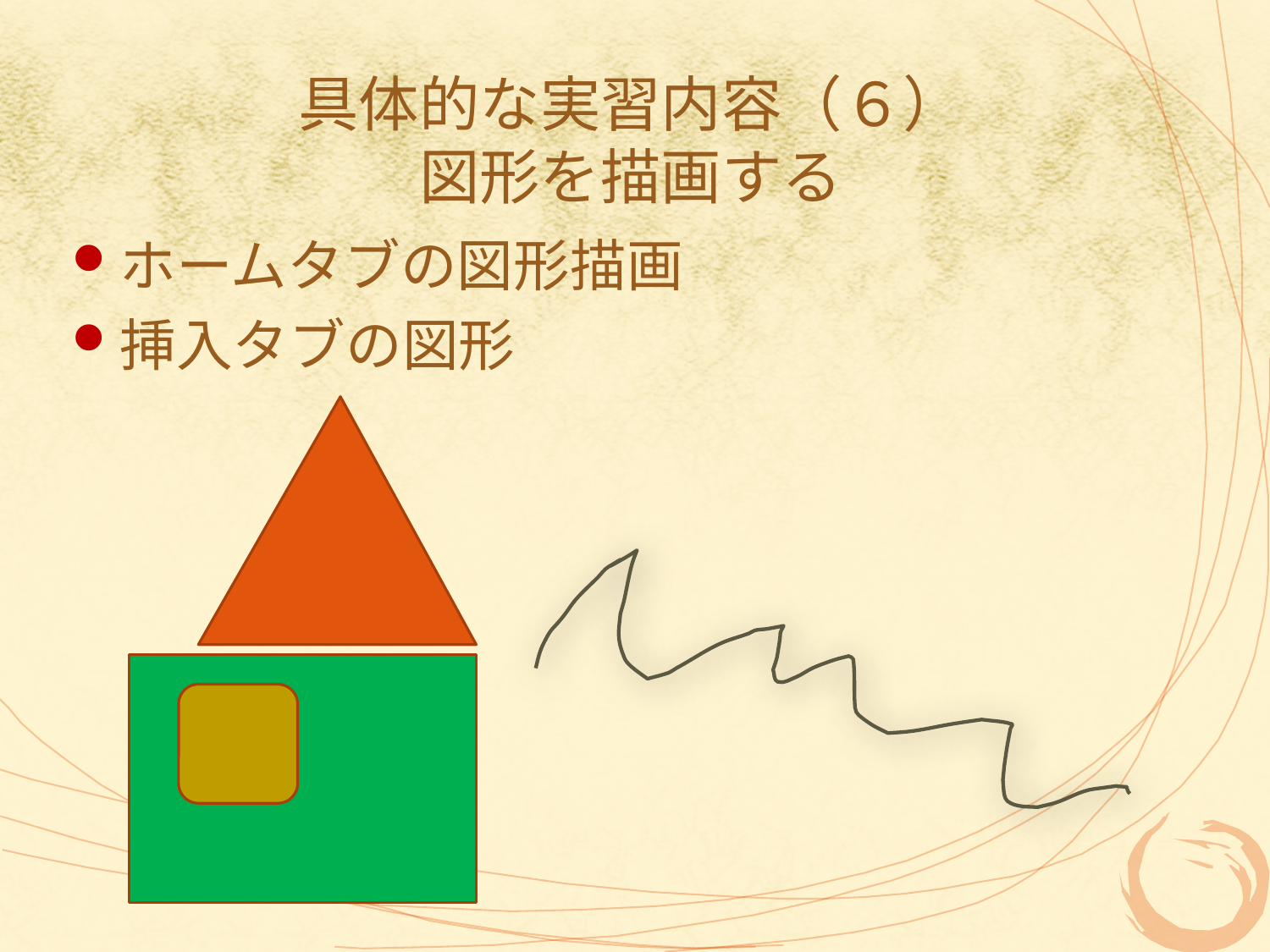

# 具体的な実習内容（６） 図形を描画する
ホームタブの図形描画
挿入タブの図形